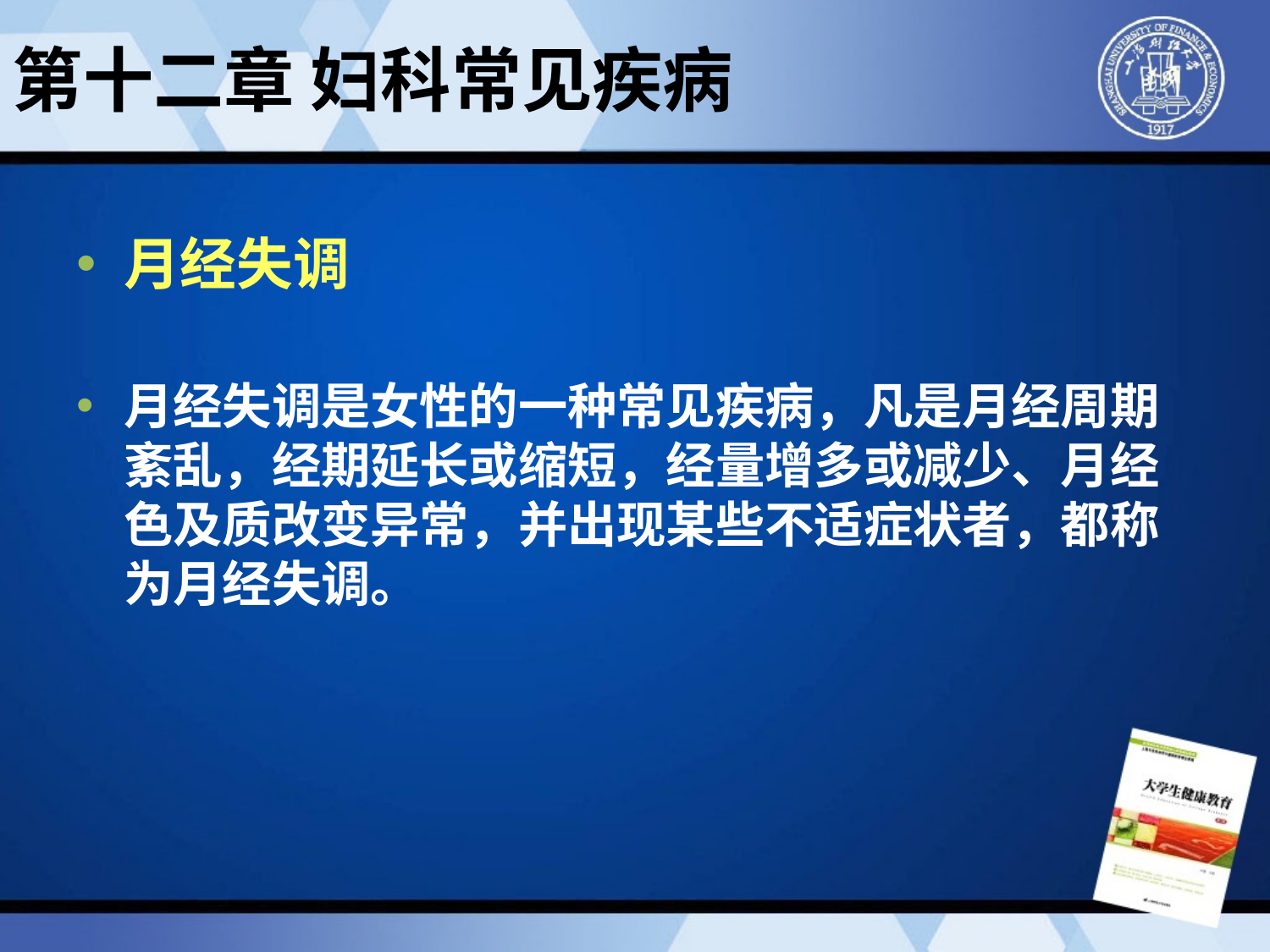

第十二章 妇科常见疾病

月经失调

月经失调是女性的一种常见疾病，凡是月经周期紊乱，经期延长或缩短，经量增多或减少、月经色及质改变异常，并出现某些不适症状者，都称为月经失调。